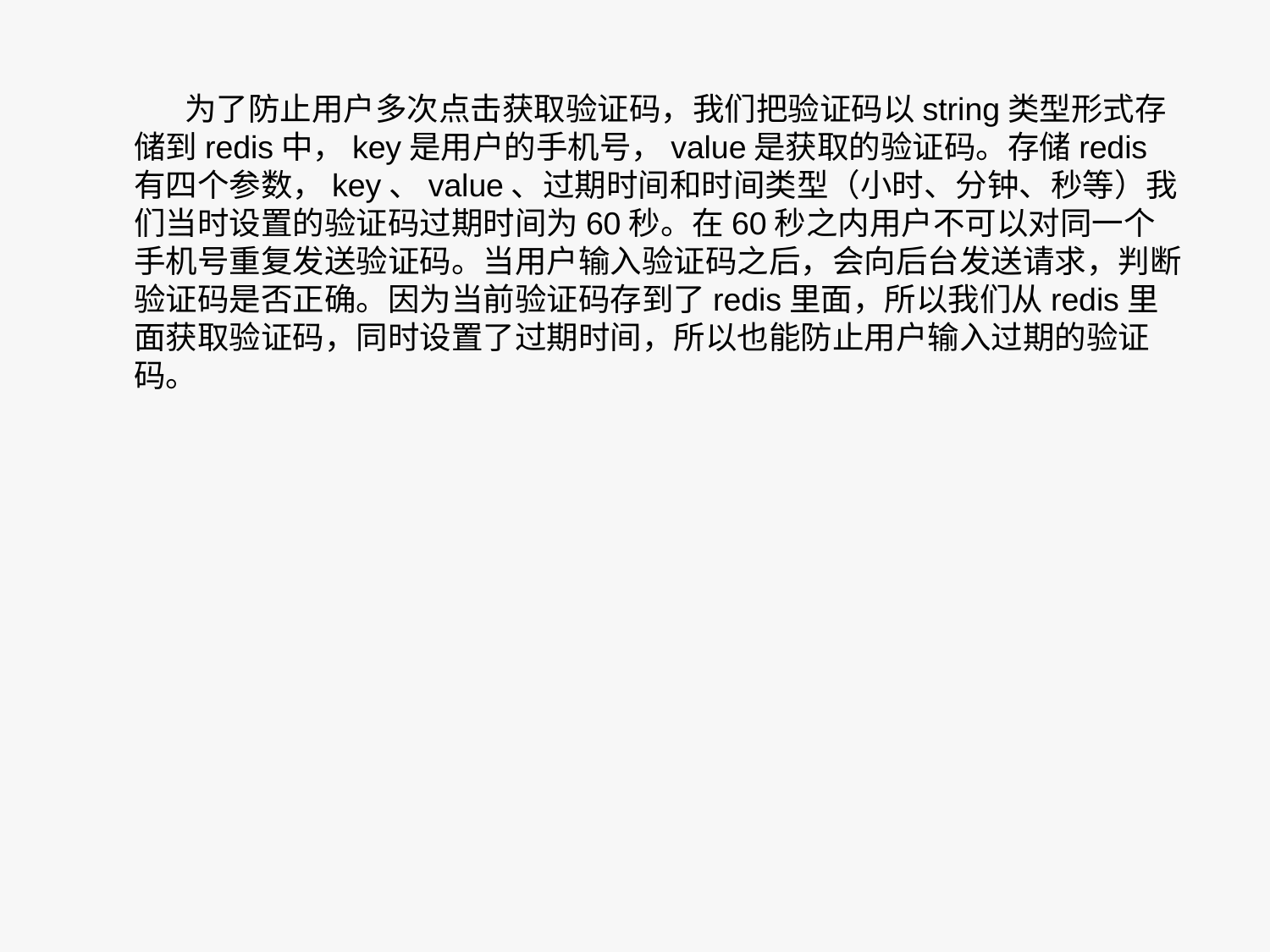

为了防止用户多次点击获取验证码，我们把验证码以string类型形式存储到redis中，key是用户的手机号，value是获取的验证码。存储redis有四个参数，key、value、过期时间和时间类型（小时、分钟、秒等）我们当时设置的验证码过期时间为60秒。在60秒之内用户不可以对同一个手机号重复发送验证码。当用户输入验证码之后，会向后台发送请求，判断验证码是否正确。因为当前验证码存到了redis里面，所以我们从redis里面获取验证码，同时设置了过期时间，所以也能防止用户输入过期的验证码。